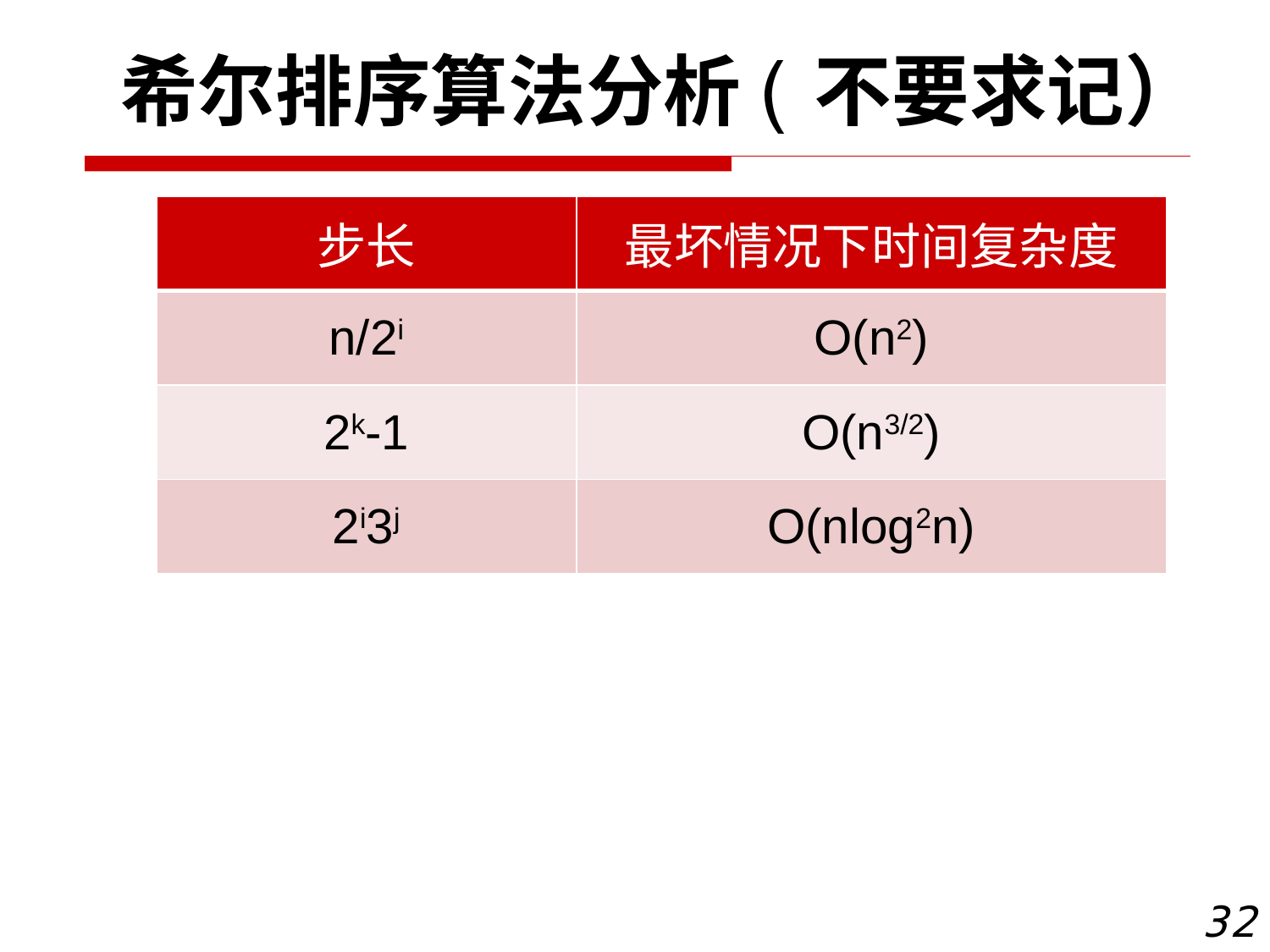

希尔排序算法分析(不要求记）
| 步长 | 最坏情况下时间复杂度 |
| --- | --- |
| n/2i | O(n2) |
| 2k-1 | O(n3/2) |
| 2i3j | O(nlog2n) |
32